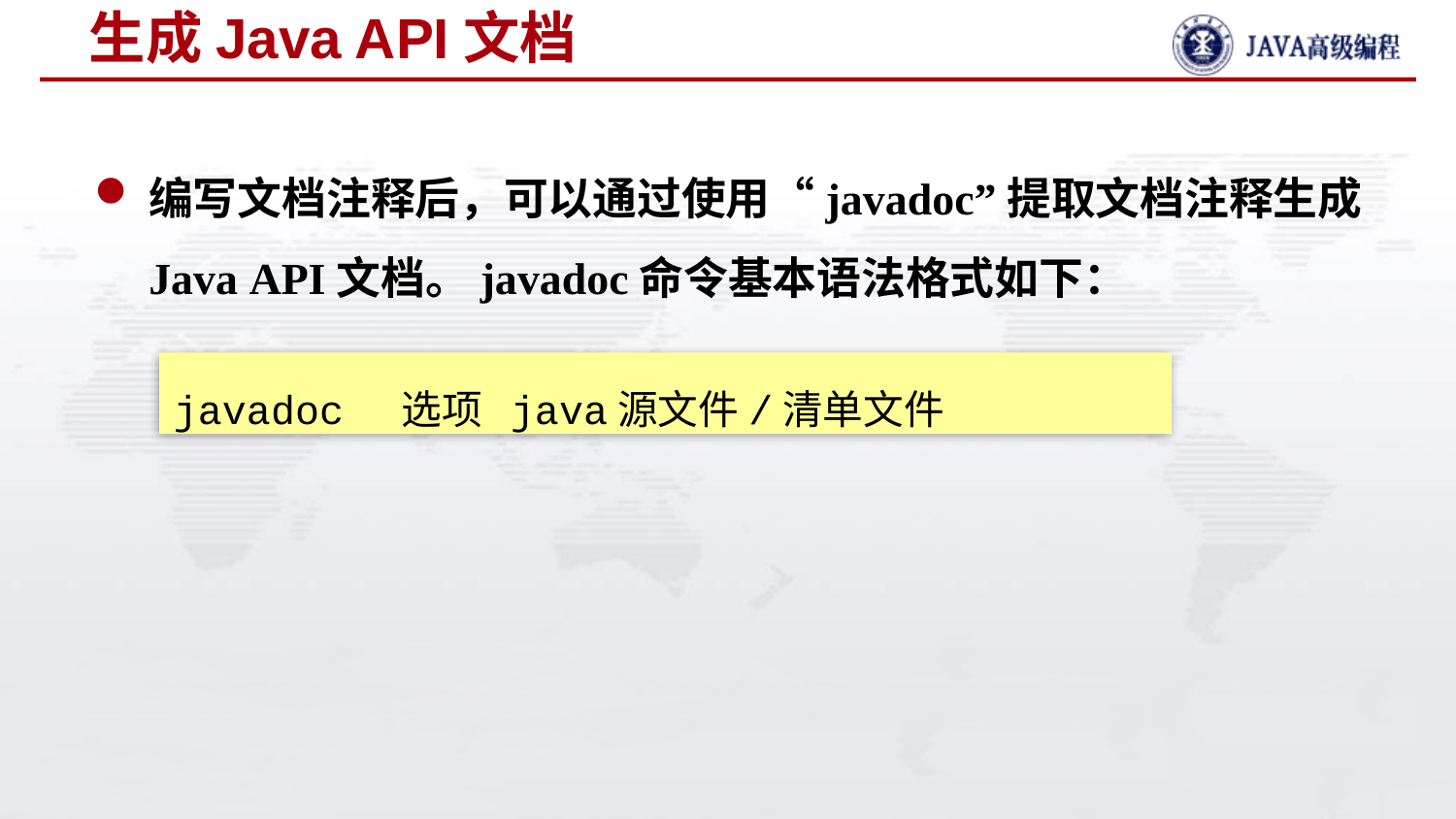

# 生成Java API文档
编写文档注释后，可以通过使用“javadoc”提取文档注释生成Java API文档。javadoc命令基本语法格式如下：

javadoc  选项  java源文件/清单文件